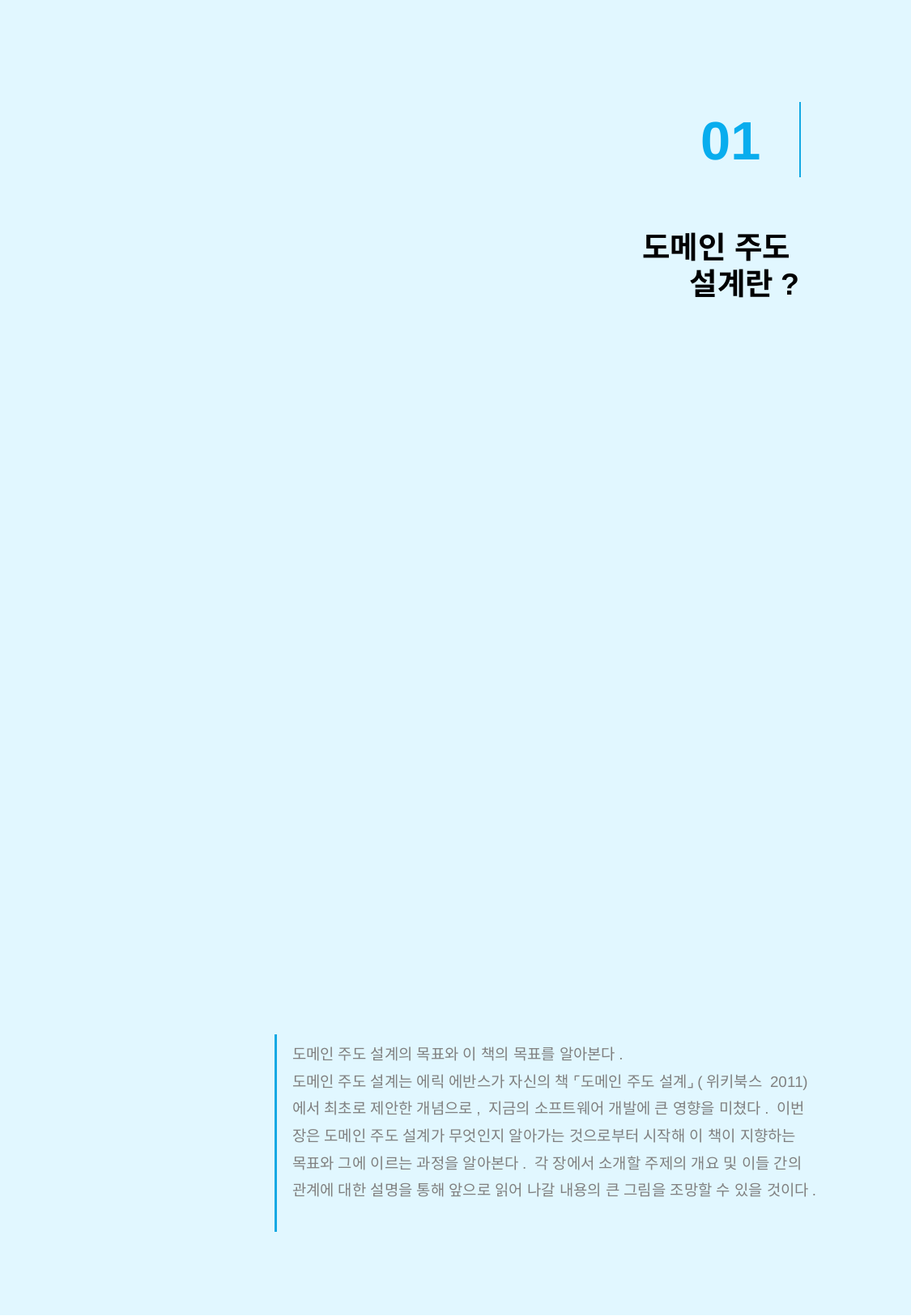

01
도메인 주도
설계란?
도메인 주도 설계의 목표와 이 책의 목표를 알아본다.
도메인 주도 설계는 에릭 에반스가 자신의 책 ⌜도메인 주도 설계⌟(위키북스 2011)에서 최초로 제안한 개념으로, 지금의 소프트웨어 개발에 큰 영향을 미쳤다. 이번 장은 도메인 주도 설계가 무엇인지 알아가는 것으로부터 시작해 이 책이 지향하는 목표와 그에 이르는 과정을 알아본다. 각 장에서 소개할 주제의 개요 및 이들 간의 관계에 대한 설명을 통해 앞으로 읽어 나갈 내용의 큰 그림을 조망할 수 있을 것이다.